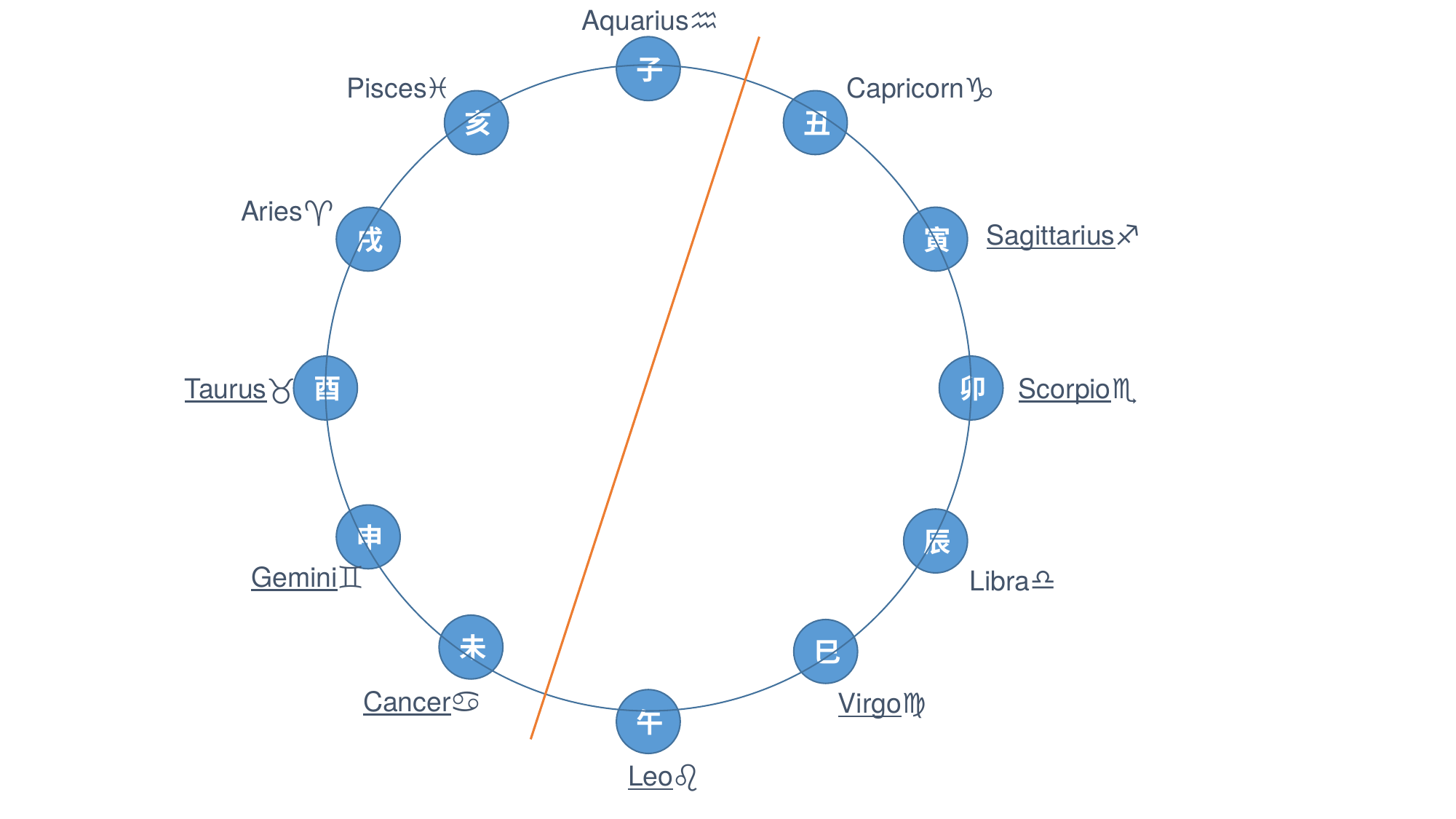

Aquarius♒
子

Pisces♓
Capricorn♑
亥
丑
Aries♈
42 六合
戌
寅
Sagittarius♐
酉
卯
Taurus♉
Scorpio♏
申
辰
Gemini♊
Libra♎
未
巳
Cancer♋
Virgo♍
午
Leo♌